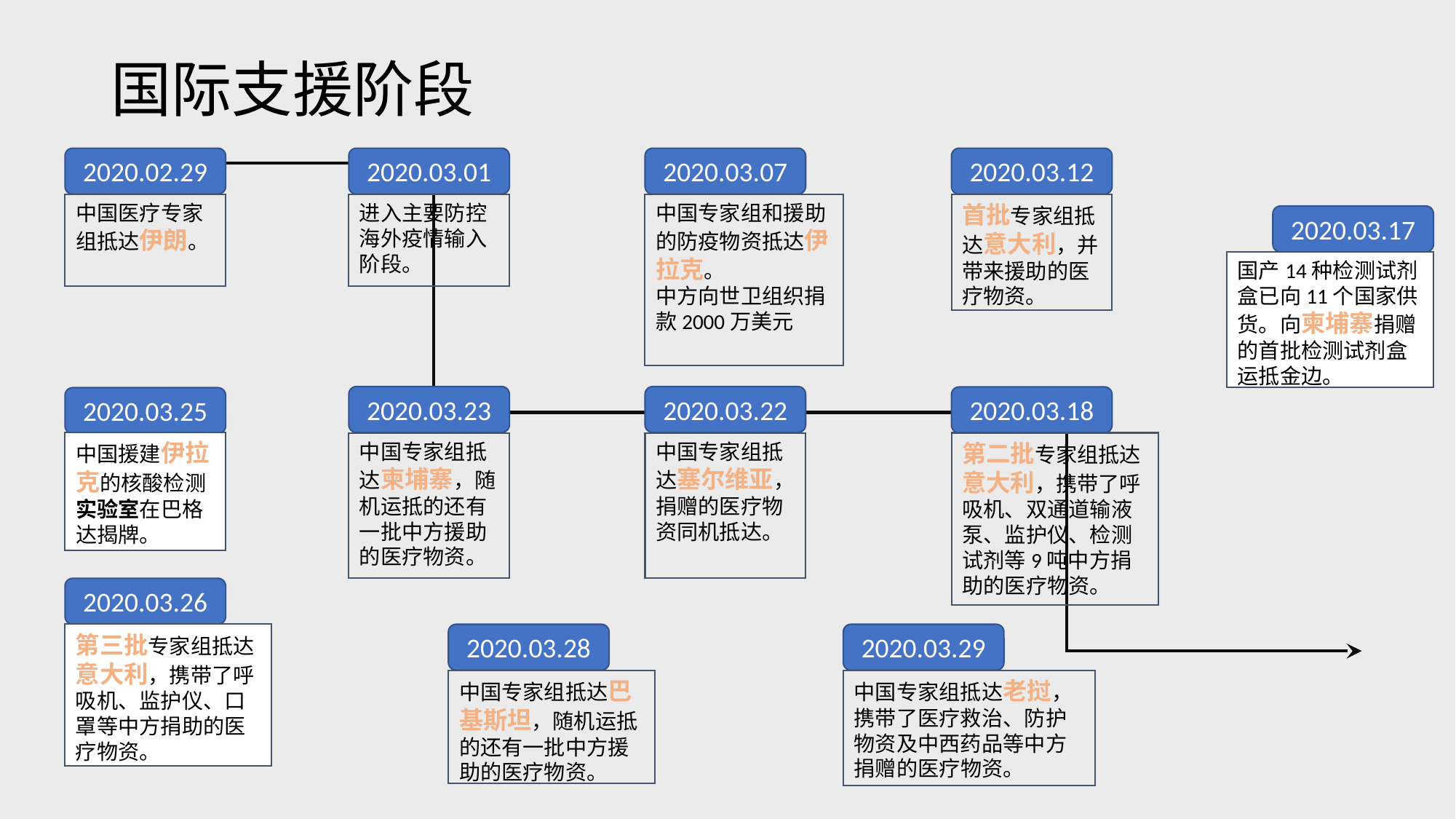

# 国际支援阶段
2020.02.29
2020.03.01
2020.03.07
2020.03.12
中国医疗专家组抵达伊朗。
进入主要防控海外疫情输入阶段。
中国专家组和援助的防疫物资抵达伊拉克。
中方向世卫组织捐款2000万美元
首批专家组抵达意大利，并带来援助的医疗物资。
2020.03.17
国产14种检测试剂盒已向11个国家供货。向柬埔寨捐赠的首批检测试剂盒运抵金边。
2020.03.23
2020.03.22
2020.03.18
2020.03.25
中国援建伊拉克的核酸检测实验室在巴格达揭牌。
中国专家组抵达柬埔寨，随机运抵的还有一批中方援助的医疗物资。
中国专家组抵达塞尔维亚，捐赠的医疗物资同机抵达。
第二批专家组抵达意大利，携带了呼吸机、双通道输液泵、监护仪、检测试剂等9吨中方捐助的医疗物资。
2020.03.26
第三批专家组抵达意大利，携带了呼吸机、监护仪、口罩等中方捐助的医疗物资。
2020.03.28
2020.03.29
中国专家组抵达巴基斯坦，随机运抵的还有一批中方援助的医疗物资。
中国专家组抵达老挝，携带了医疗救治、防护物资及中西药品等中方捐赠的医疗物资。